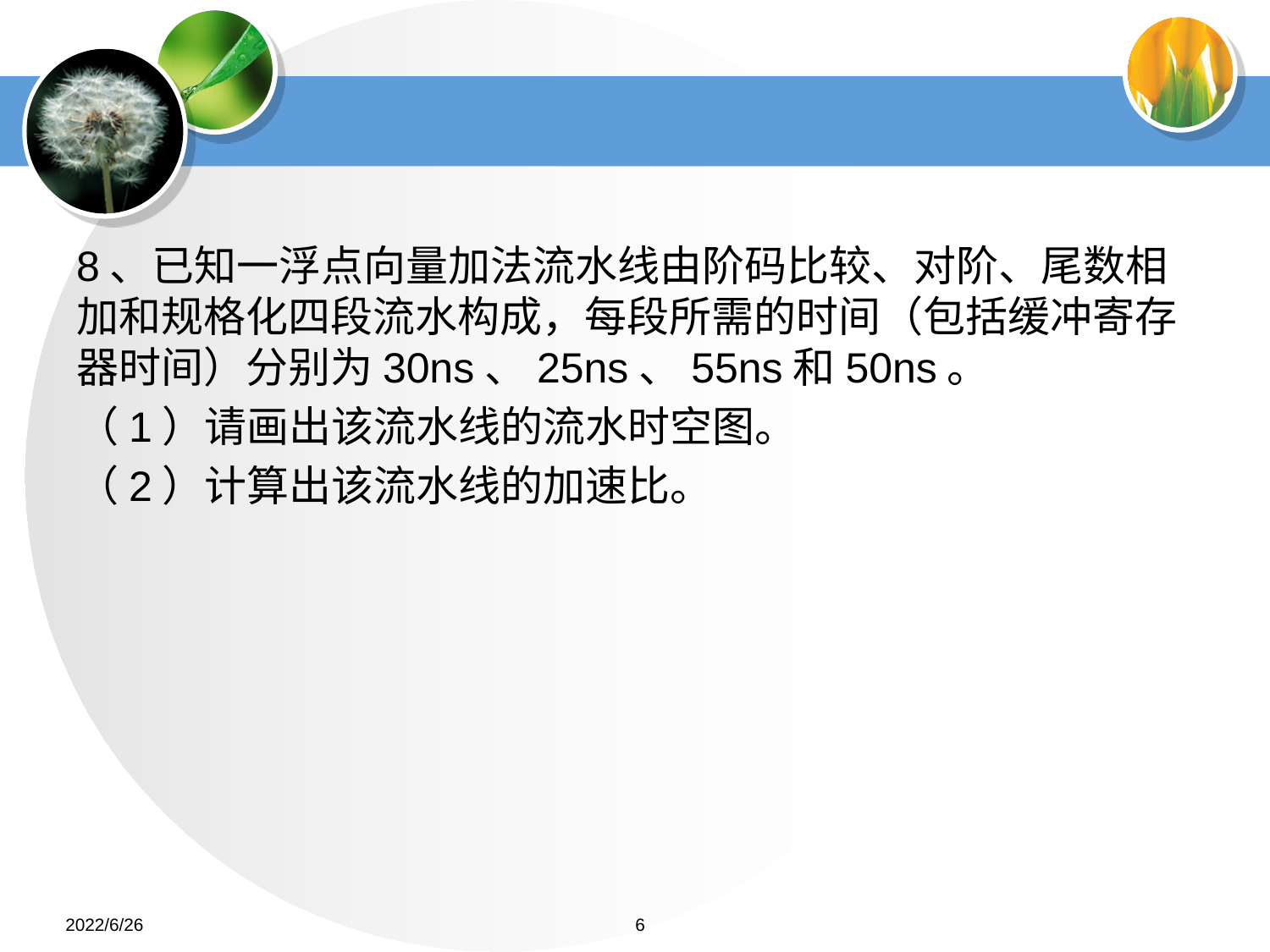

#
8、已知一浮点向量加法流水线由阶码比较、对阶、尾数相加和规格化四段流水构成，每段所需的时间（包括缓冲寄存器时间）分别为30ns、25ns、55ns和50ns。
（1）请画出该流水线的流水时空图。
（2）计算出该流水线的加速比。
2022/6/26
6